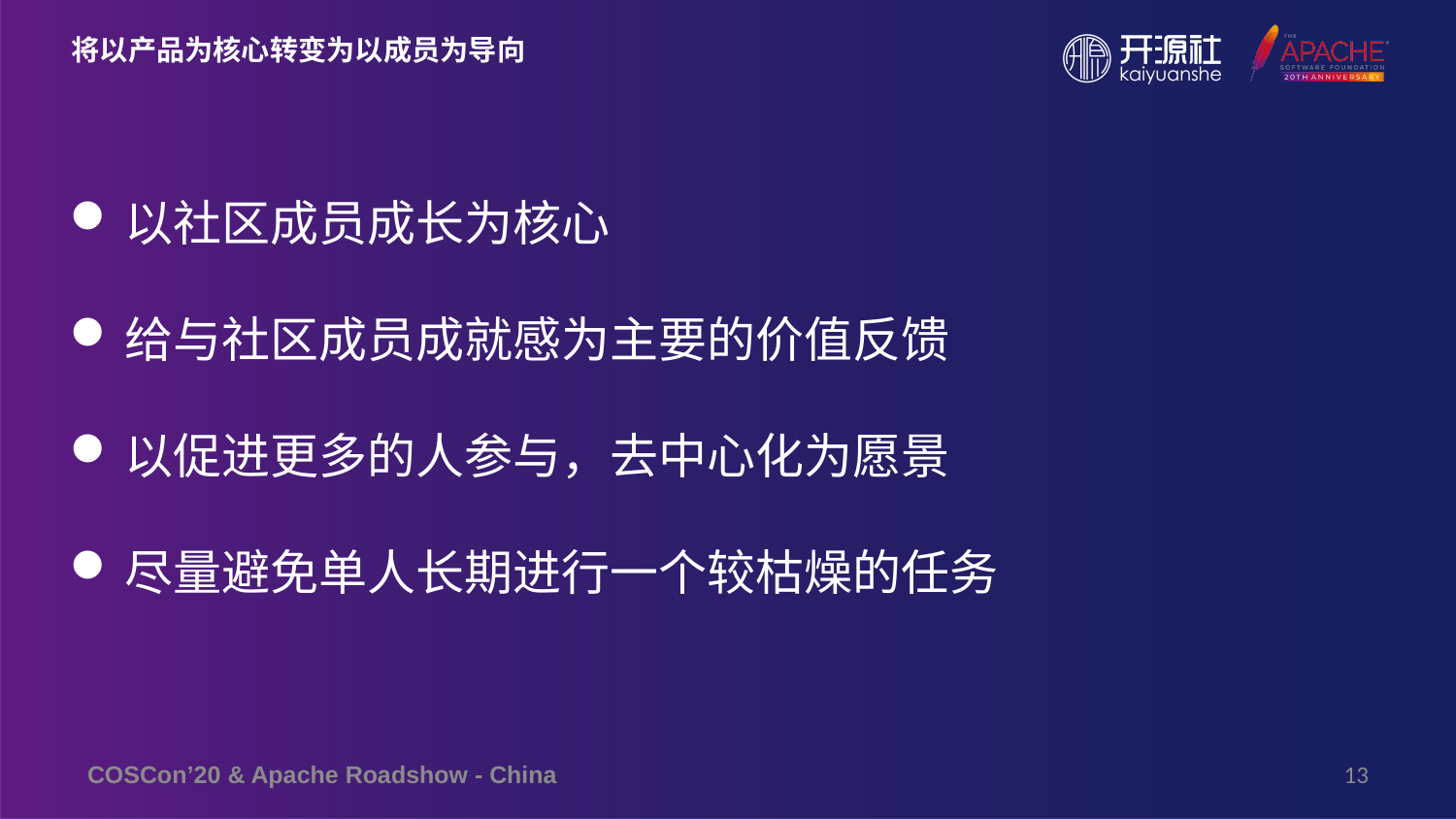

# 将以产品为核心转变为以成员为导向

以社区成员成长为核心

给与社区成员成就感为主要的价值反馈

以促进更多的人参与，去中心化为愿景

尽量避免单人长期进行一个较枯燥的任务

13